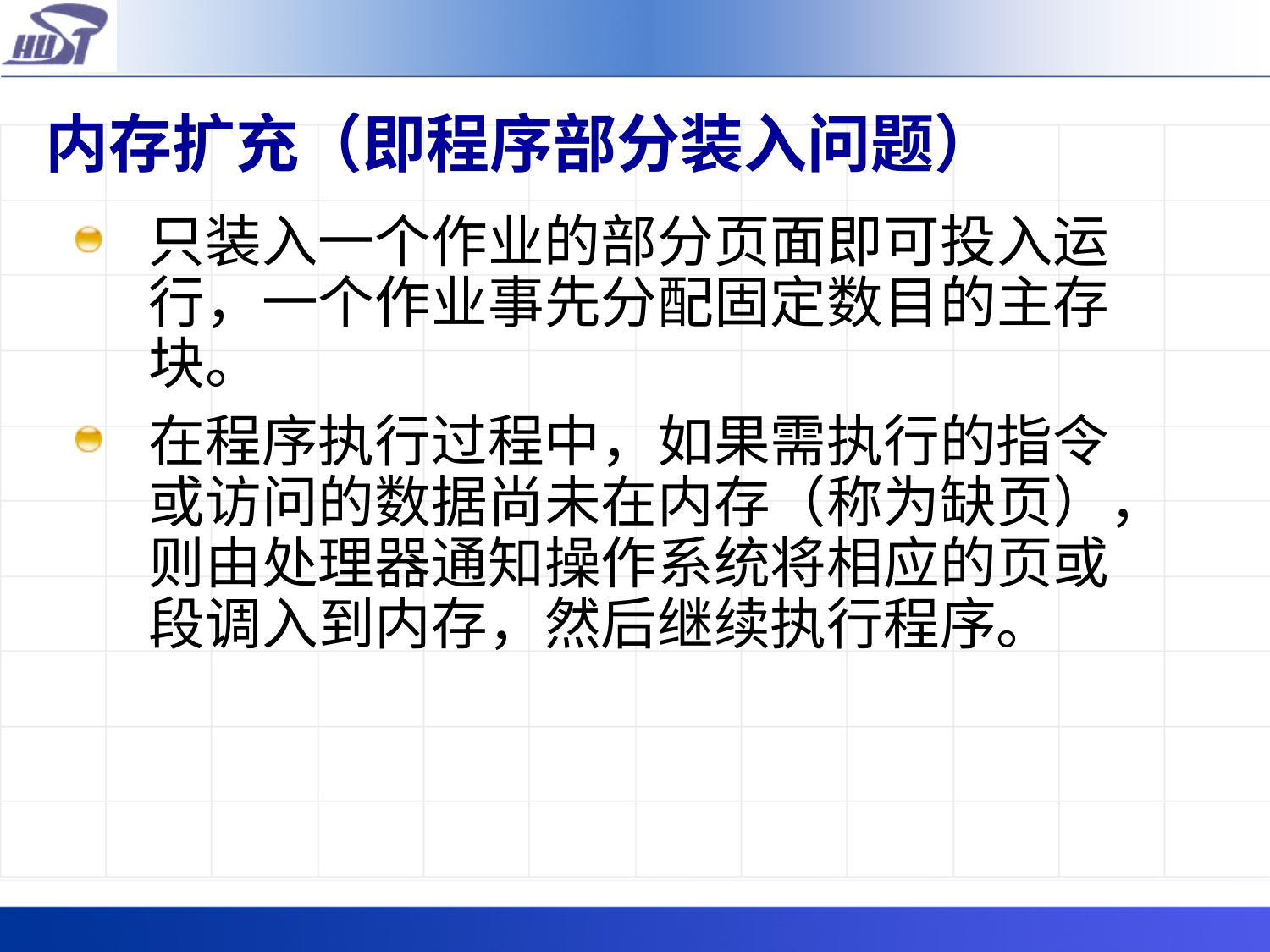

内存扩充（即程序部分装入问题）
只装入一个作业的部分页面即可投入运行，一个作业事先分配固定数目的主存块。
在程序执行过程中，如果需执行的指令或访问的数据尚未在内存（称为缺页），则由处理器通知操作系统将相应的页或段调入到内存，然后继续执行程序。